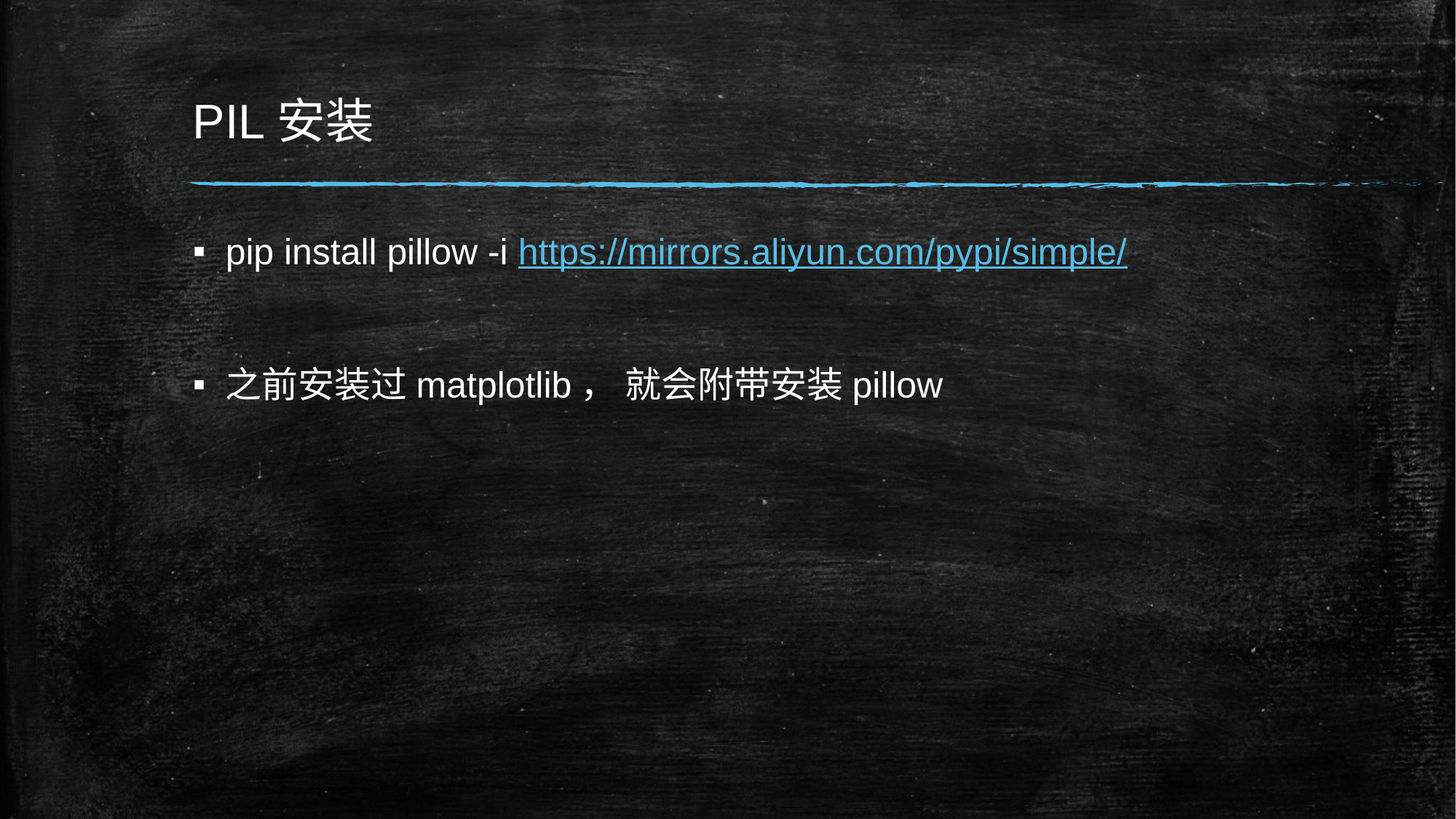

# PIL安装
pip install pillow -i https://mirrors.aliyun.com/pypi/simple/

之前安装过matplotlib， 就会附带安装pillow